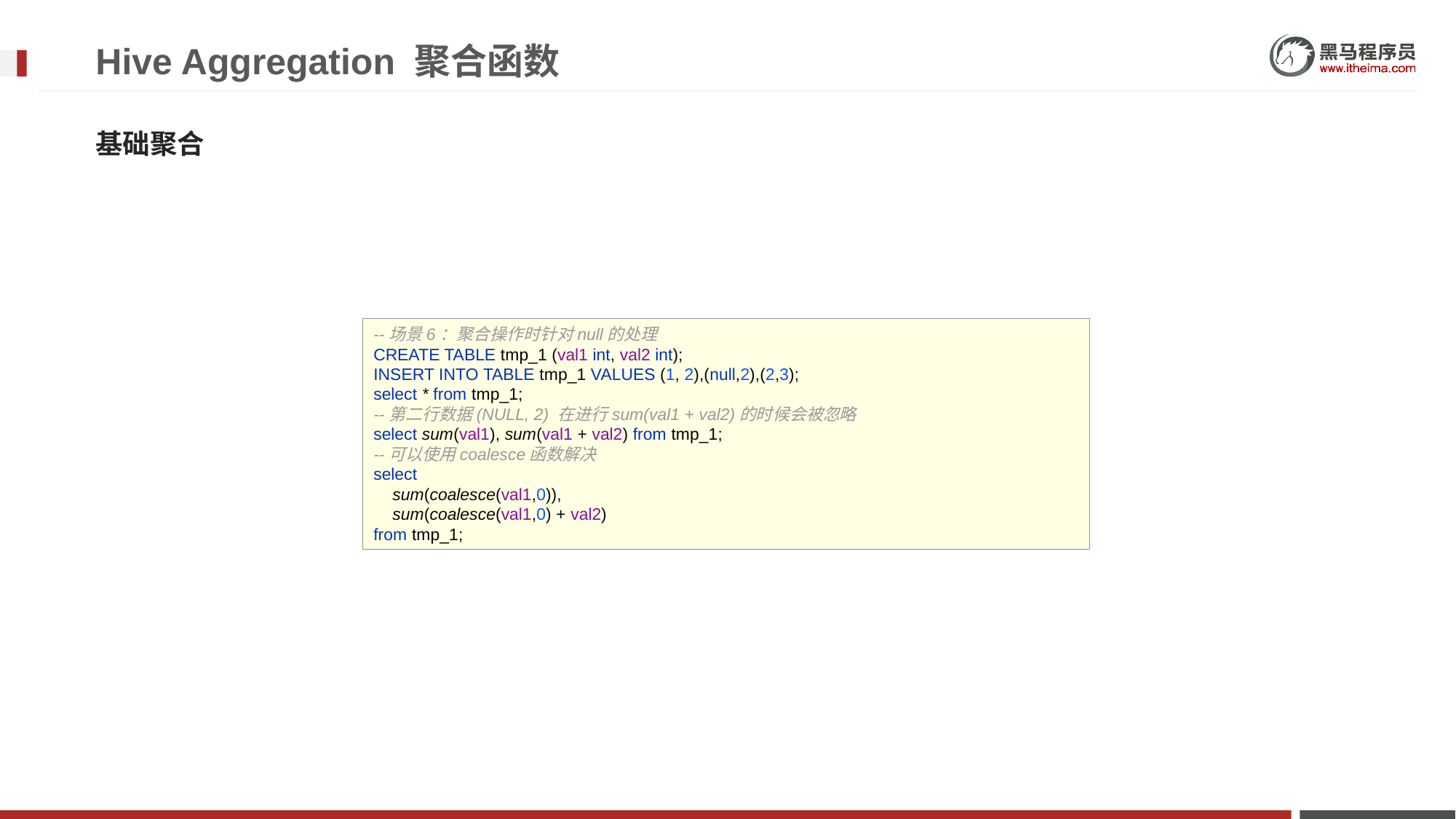

# Hive Aggregation 聚合函数
基础聚合
--场景6：聚合操作时针对null的处理
CREATE TABLE tmp_1 (val1 int, val2 int);
INSERT INTO TABLE tmp_1 VALUES (1, 2),(null,2),(2,3);
select * from tmp_1;
--第二行数据(NULL, 2) 在进行sum(val1 + val2)的时候会被忽略
select sum(val1), sum(val1 + val2) from tmp_1;
--可以使用coalesce函数解决
select
    sum(coalesce(val1,0)),
    sum(coalesce(val1,0) + val2)
from tmp_1;